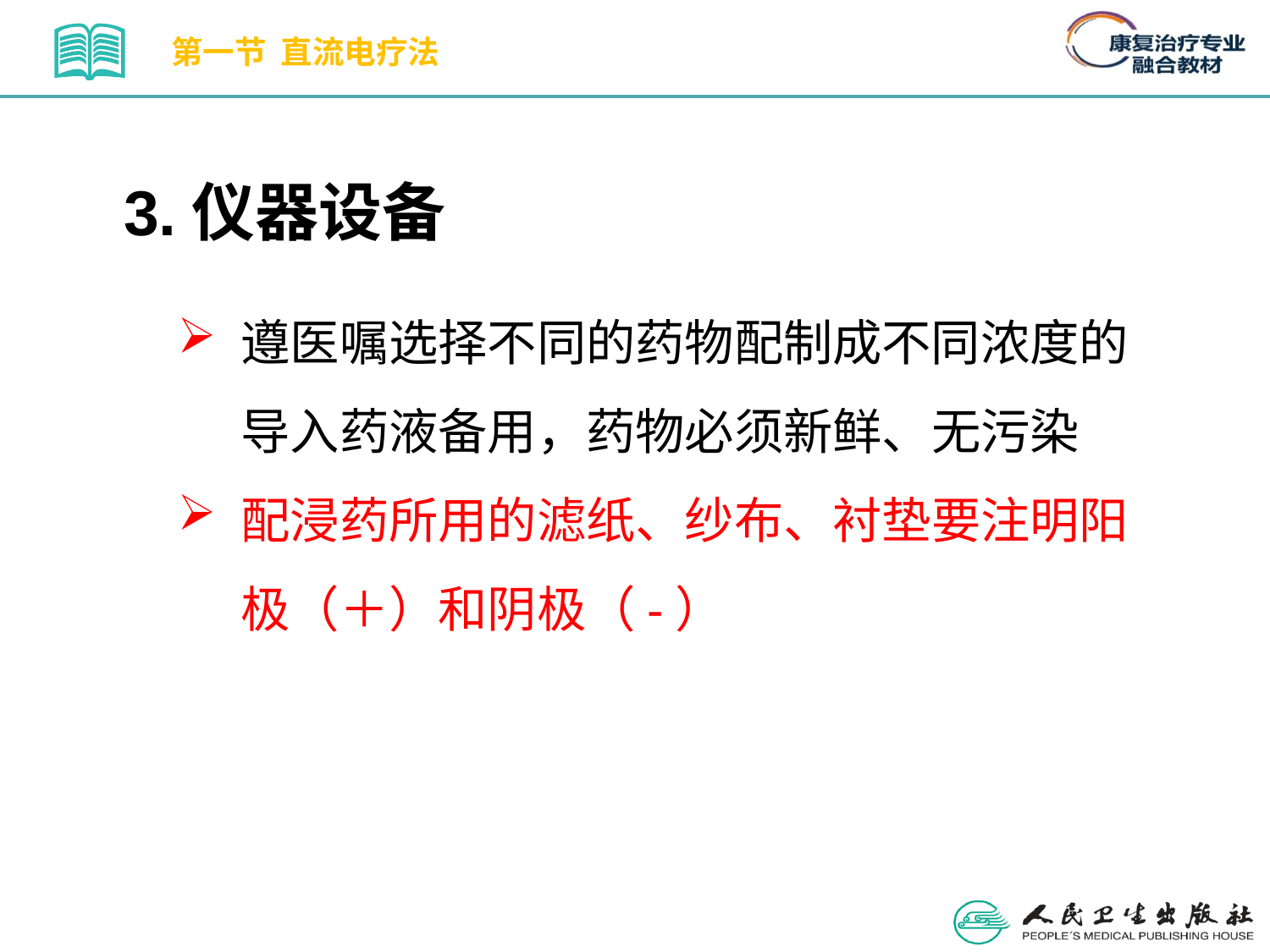

第一节  直流电疗法
3.仪器设备
遵医嘱选择不同的药物配制成不同浓度的导入药液备用，药物必须新鲜、无污染
配浸药所用的滤纸、纱布、衬垫要注明阳极（＋）和阴极（-）